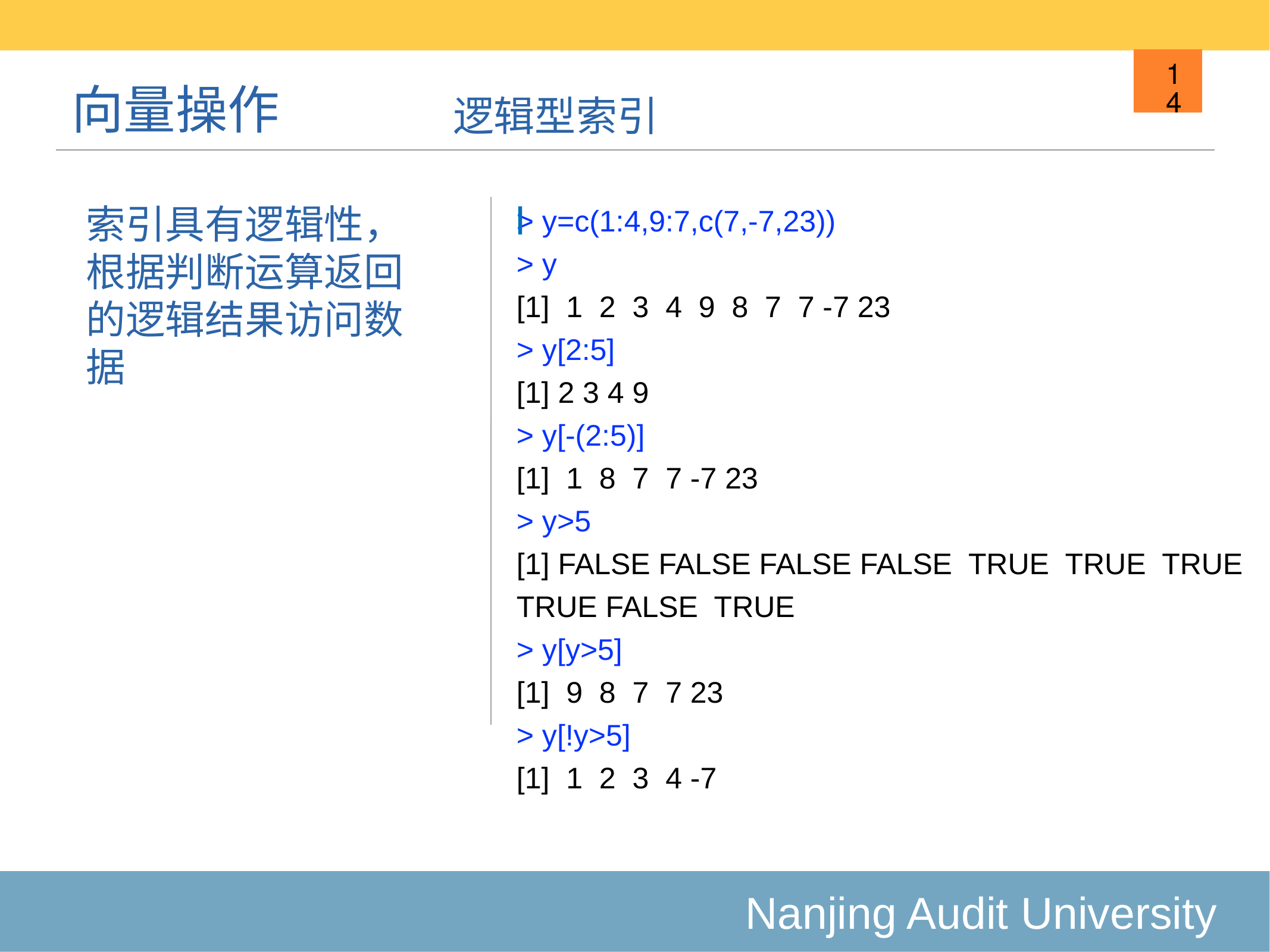

# 向量操作
逻辑型索引
14
> y=c(1:4,9:7,c(7,-7,23))
> y
[1]  1  2  3  4  9  8  7  7 -7 23
> y[2:5]
[1] 2 3 4 9
> y[-(2:5)]
[1]  1  8  7  7 -7 23
> y>5
[1] FALSE FALSE FALSE FALSE  TRUE  TRUE  TRUE TRUE FALSE  TRUE
> y[y>5]
[1]  9  8  7  7 23
> y[!y>5]
[1]  1  2  3  4 -7
索引具有逻辑性，根据判断运算返回的逻辑结果访问数据
|
同样原理，矩阵索引如何使用呢？